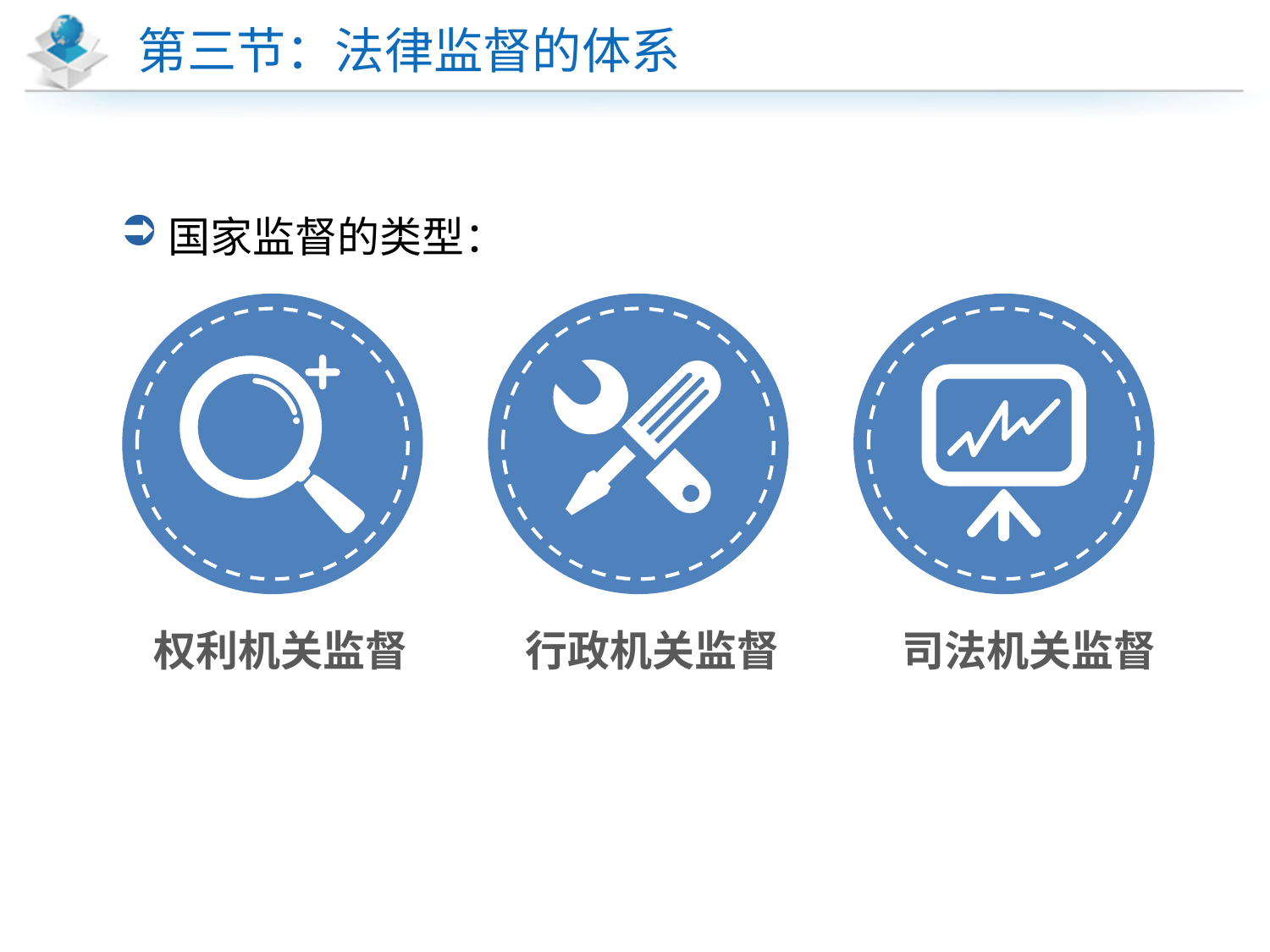

# 第三节：法律监督的体系
国家监督的类型：

权利机关监督

行政机关监督

司法机关监督